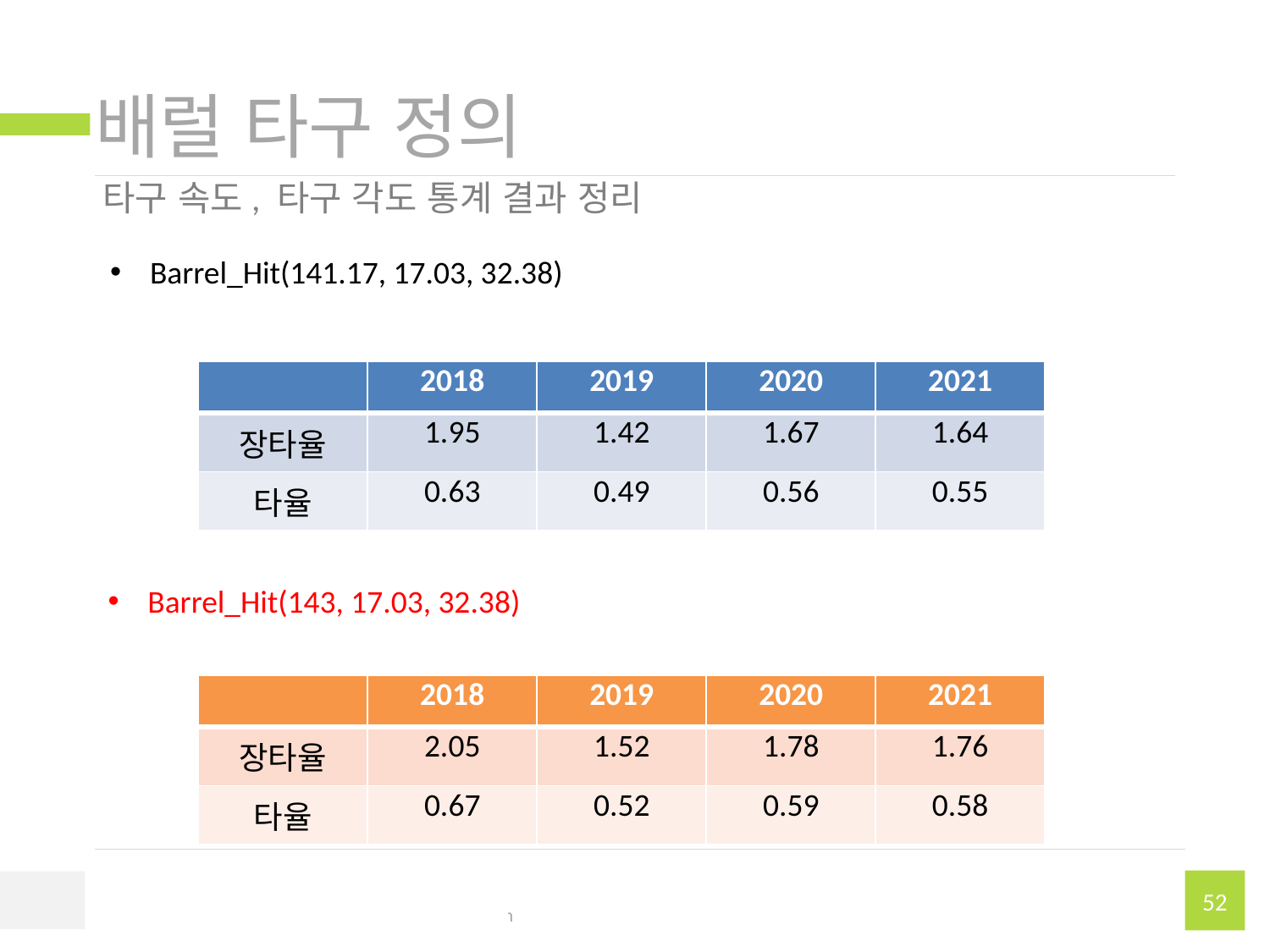

# 배럴 타구 정의
타구 속도, 타구 각도 통계 결과 정리
Barrel_Hit(141.17, 17.03, 32.38)
|  | 2018 | 2019 | 2020 | 2021 |
| --- | --- | --- | --- | --- |
| 장타율 | 1.95 | 1.42 | 1.67 | 1.64 |
| 타율 | 0.63 | 0.49 | 0.56 | 0.55 |
Barrel_Hit(143, 17.03, 32.38)
|  | 2018 | 2019 | 2020 | 2021 |
| --- | --- | --- | --- | --- |
| 장타율 | 2.05 | 1.52 | 1.78 | 1.76 |
| 타율 | 0.67 | 0.52 | 0.59 | 0.58 |